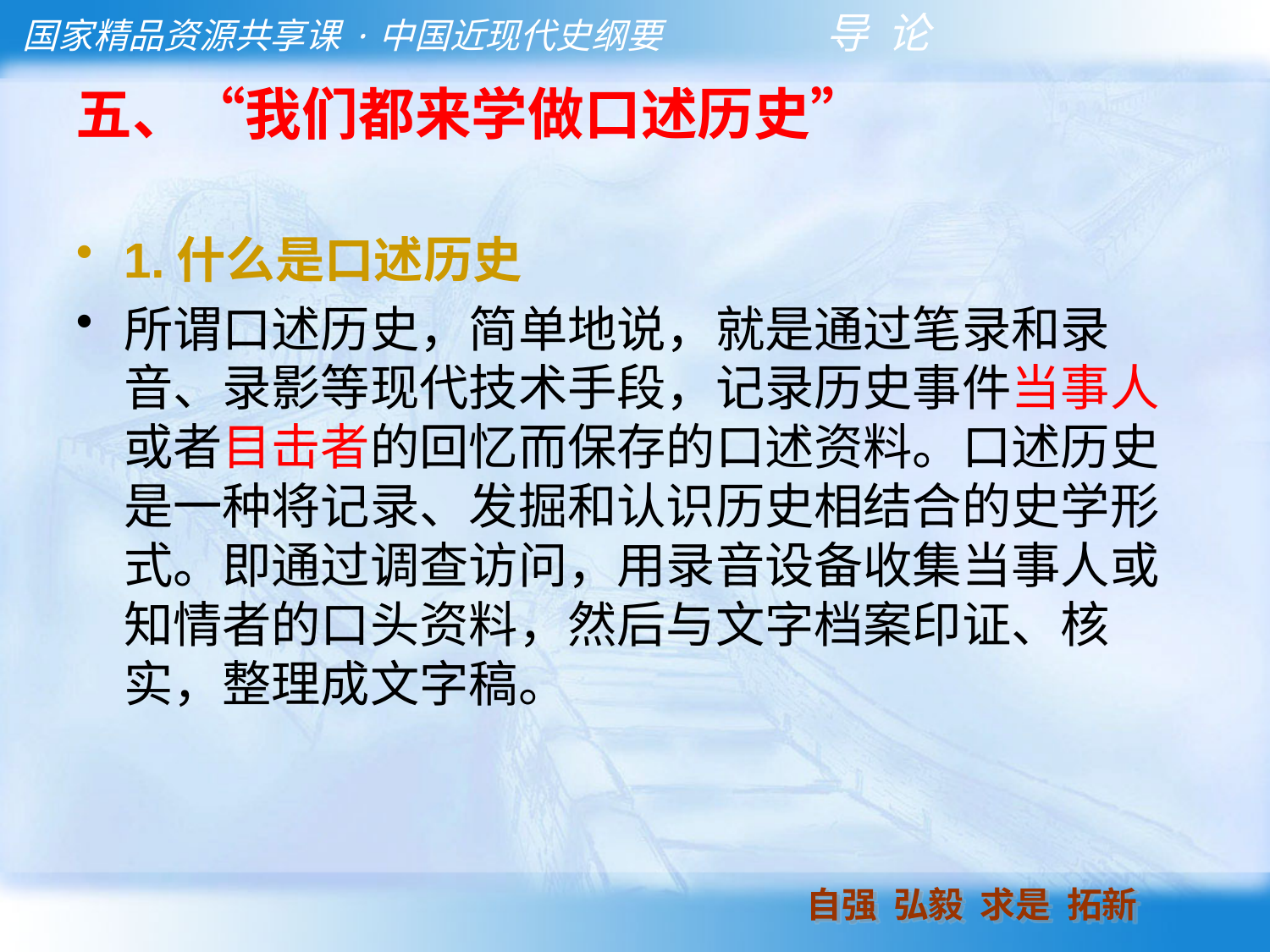

# 五、“我们都来学做口述历史”
1.什么是口述历史
所谓口述历史，简单地说，就是通过笔录和录音、录影等现代技术手段，记录历史事件当事人或者目击者的回忆而保存的口述资料。口述历史是一种将记录、发掘和认识历史相结合的史学形式。即通过调查访问，用录音设备收集当事人或知情者的口头资料，然后与文字档案印证、核实，整理成文字稿。